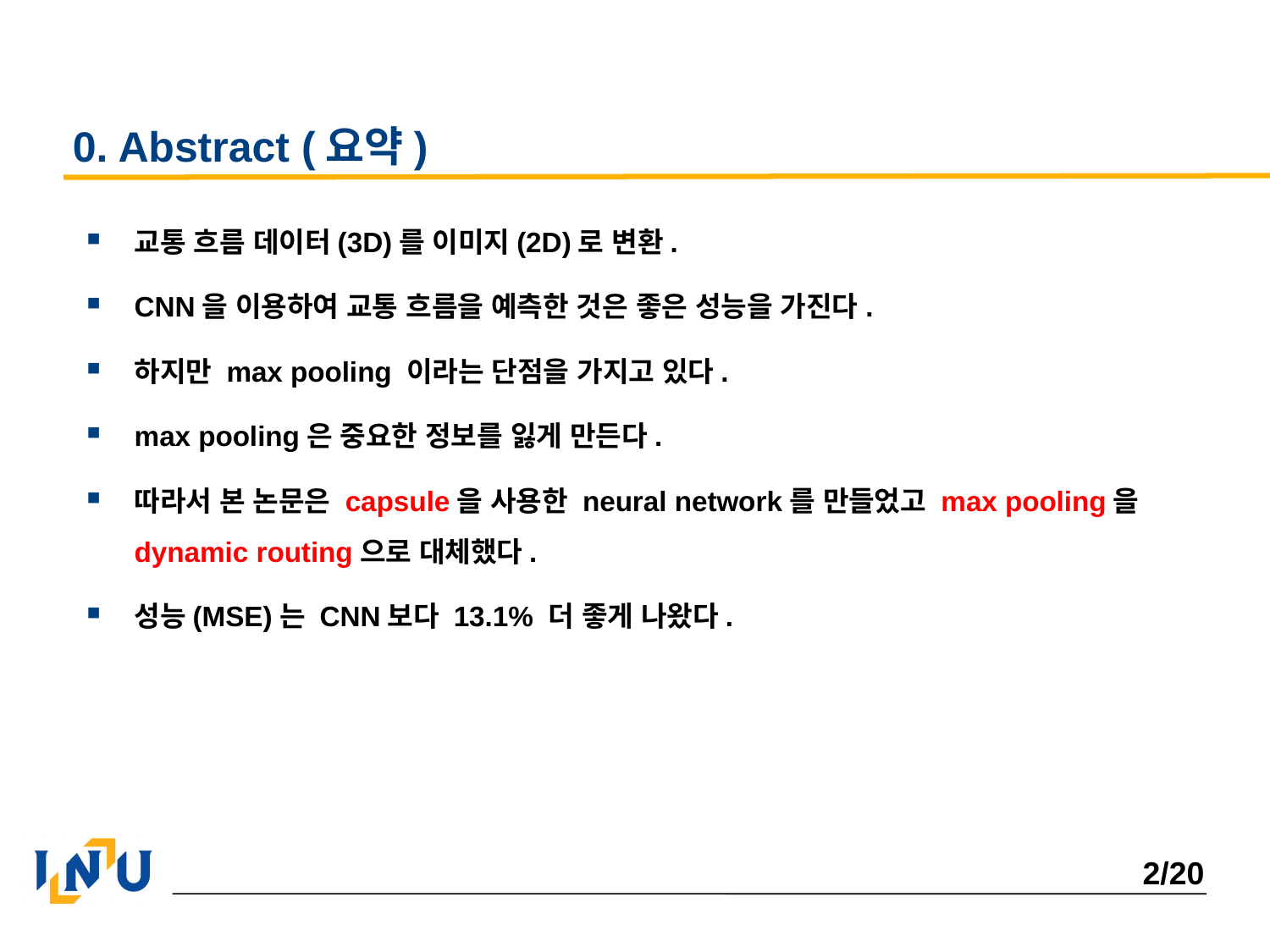

# 0. Abstract (요약)
교통 흐름 데이터(3D)를 이미지(2D)로 변환.
CNN을 이용하여 교통 흐름을 예측한 것은 좋은 성능을 가진다.
하지만 max pooling 이라는 단점을 가지고 있다.
max pooling은 중요한 정보를 잃게 만든다.
따라서 본 논문은 capsule을 사용한 neural network를 만들었고 max pooling을 dynamic routing으로 대체했다.
성능(MSE)는 CNN보다 13.1% 더 좋게 나왔다.